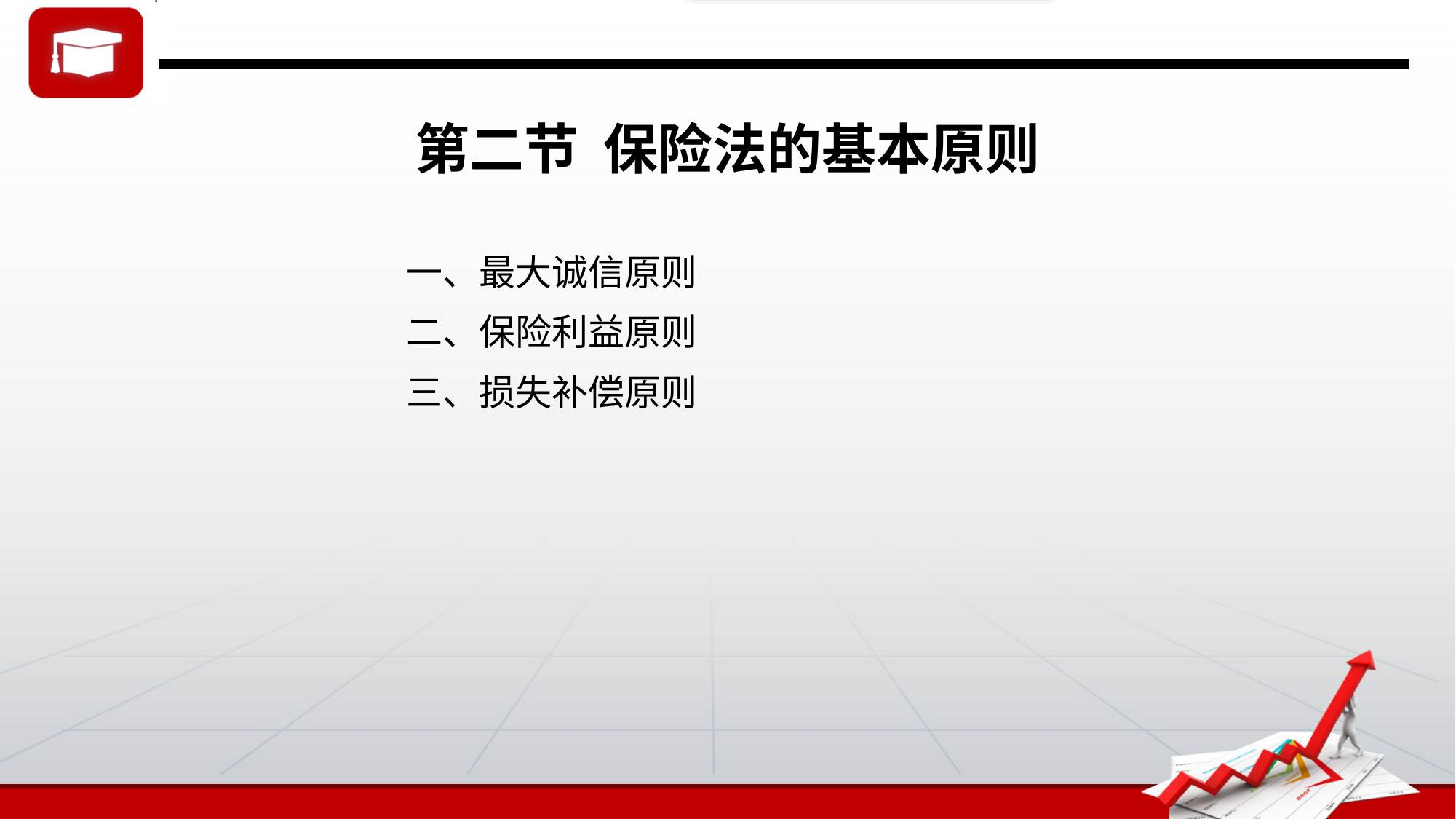

# 第二节  保险法的基本原则
一、最大诚信原则
二、保险利益原则
三、损失补偿原则